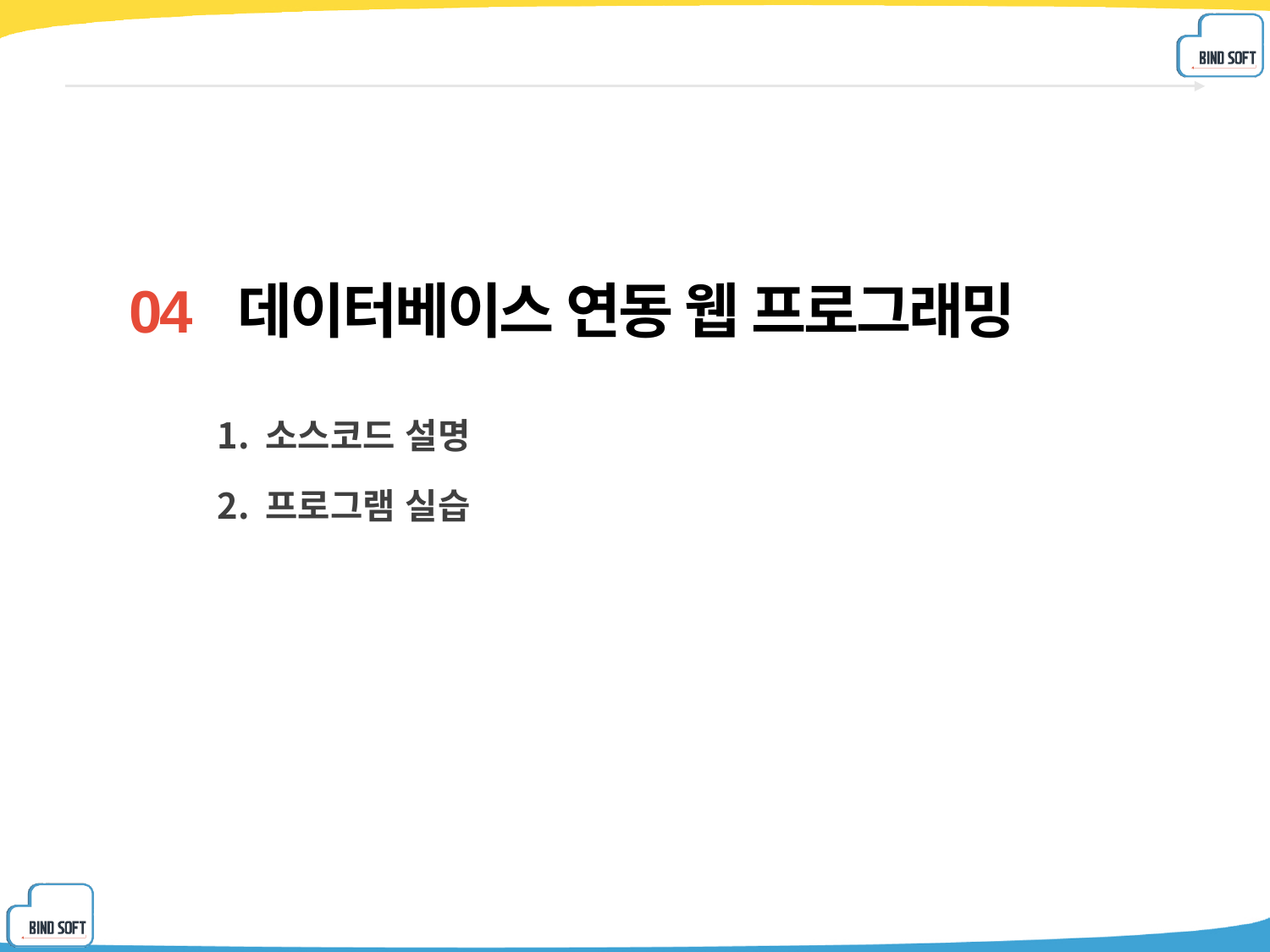

04  데이터베이스 연동 웹 프로그래밍
소스코드 설명
프로그램 실습